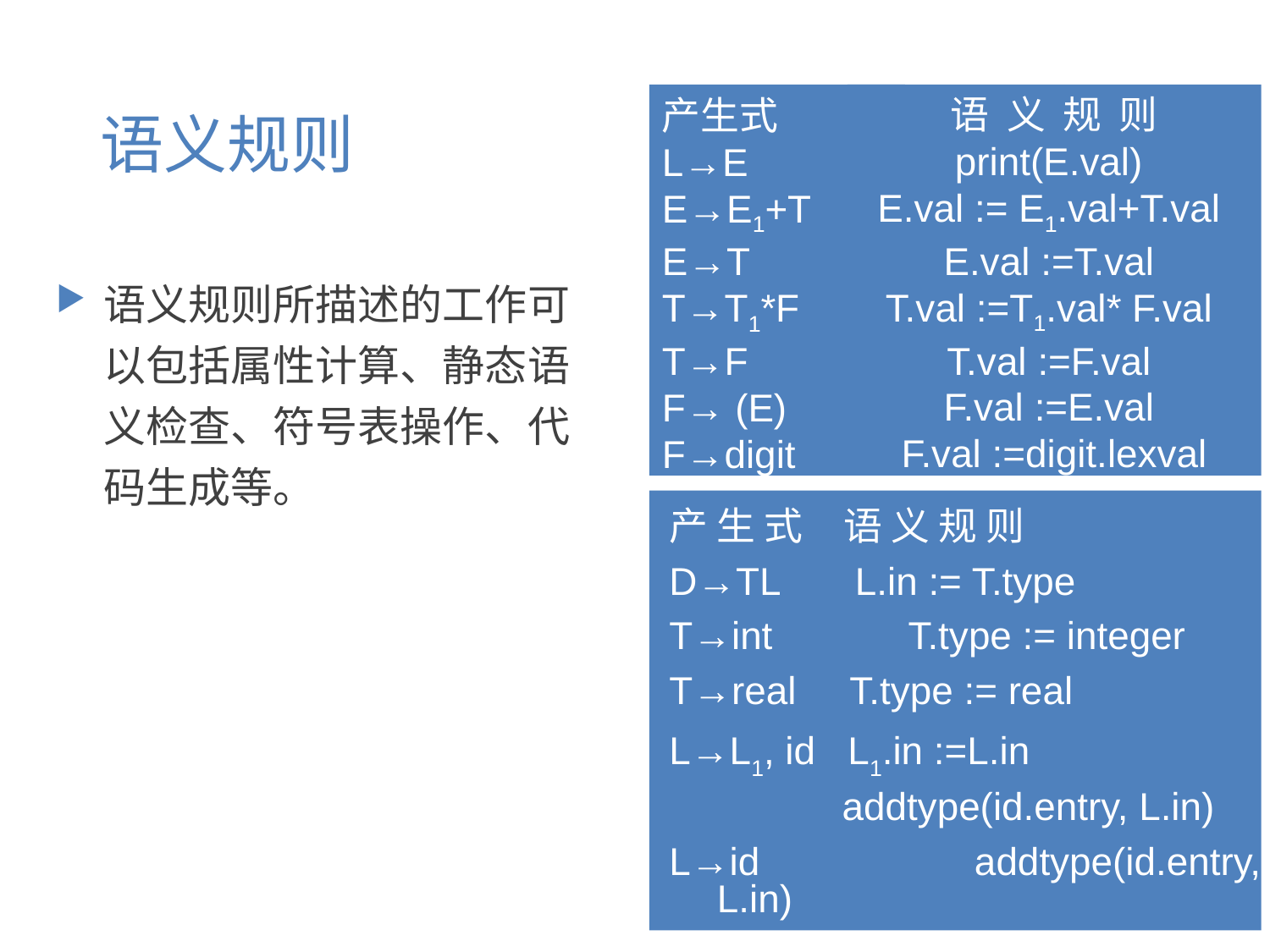

# 语义规则
产生式
L→E
E→E1+T
E→T
T→T1*F
T→F
F→ (E)
F→digit

语  义  规  则
print(E.val)
E.val := E1.val+T.val
E.val :=T.val
T.val :=T1.val* F.val
T.val :=F.val
F.val :=E.val
F.val :=digit.lexval
语义规则所描述的工作可以包括属性计算、静态语义检查、符号表操作、代码生成等。
产 生 式 	语 义 规 则
D→TL       L.in := T.type
T→int	      T.type := integer
T→real     T.type := real
L→L1, id   L1.in :=L.in
                addtype(id.entry, L.in)
L→id 	      addtype(id.entry, L.in)